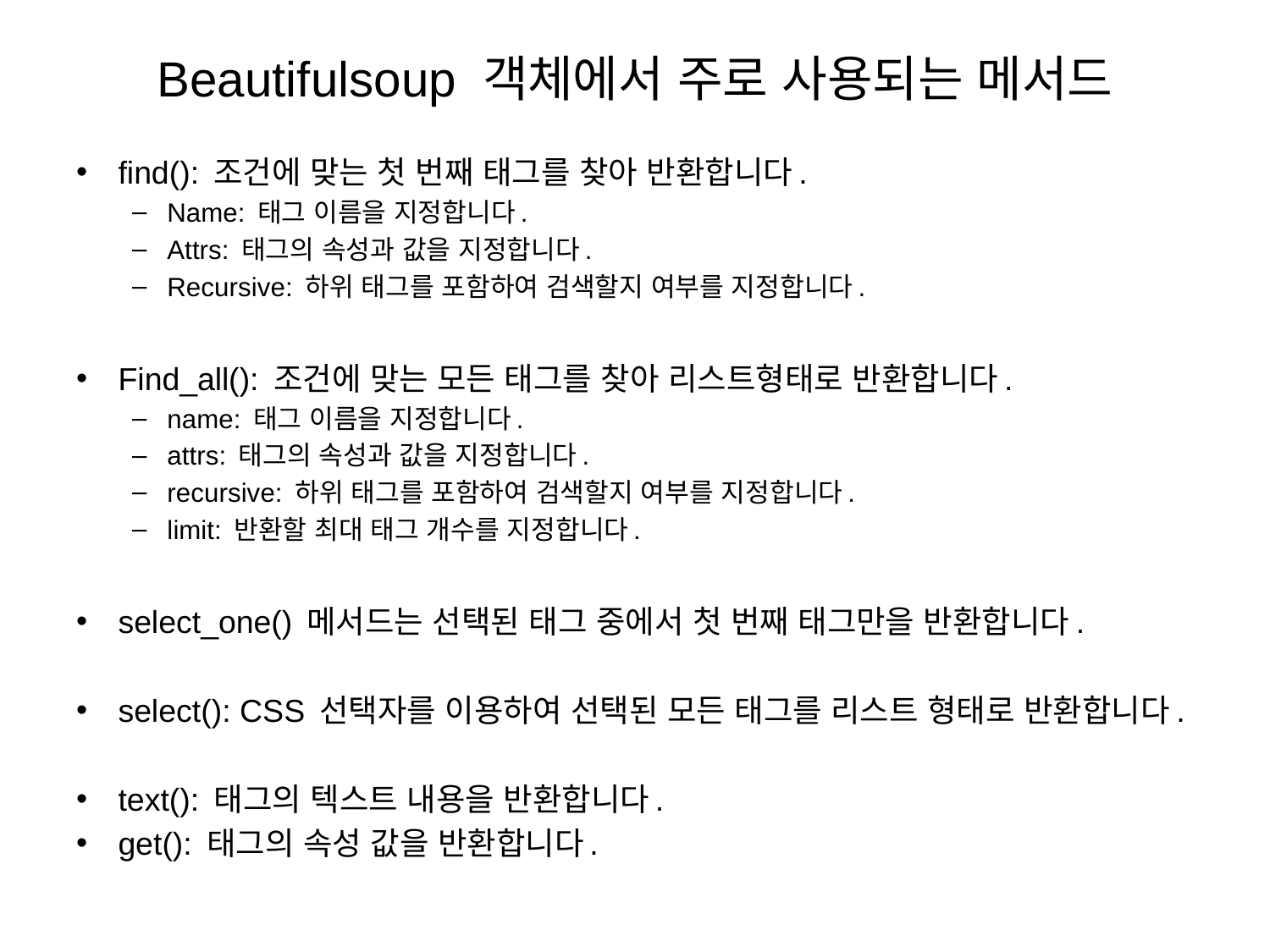

# Beautifulsoup 객체에서 주로 사용되는 메서드
find(): 조건에 맞는 첫 번째 태그를 찾아 반환합니다.
Name: 태그 이름을 지정합니다.
Attrs: 태그의 속성과 값을 지정합니다.
Recursive: 하위 태그를 포함하여 검색할지 여부를 지정합니다.

Find_all(): 조건에 맞는 모든 태그를 찾아 리스트형태로 반환합니다.
name: 태그 이름을 지정합니다.
attrs: 태그의 속성과 값을 지정합니다.
recursive: 하위 태그를 포함하여 검색할지 여부를 지정합니다.
limit: 반환할 최대 태그 개수를 지정합니다.

select_one() 메서드는 선택된 태그 중에서 첫 번째 태그만을 반환합니다.

select(): CSS 선택자를 이용하여 선택된 모든 태그를 리스트 형태로 반환합니다.

text(): 태그의 텍스트 내용을 반환합니다.
get(): 태그의 속성 값을 반환합니다.